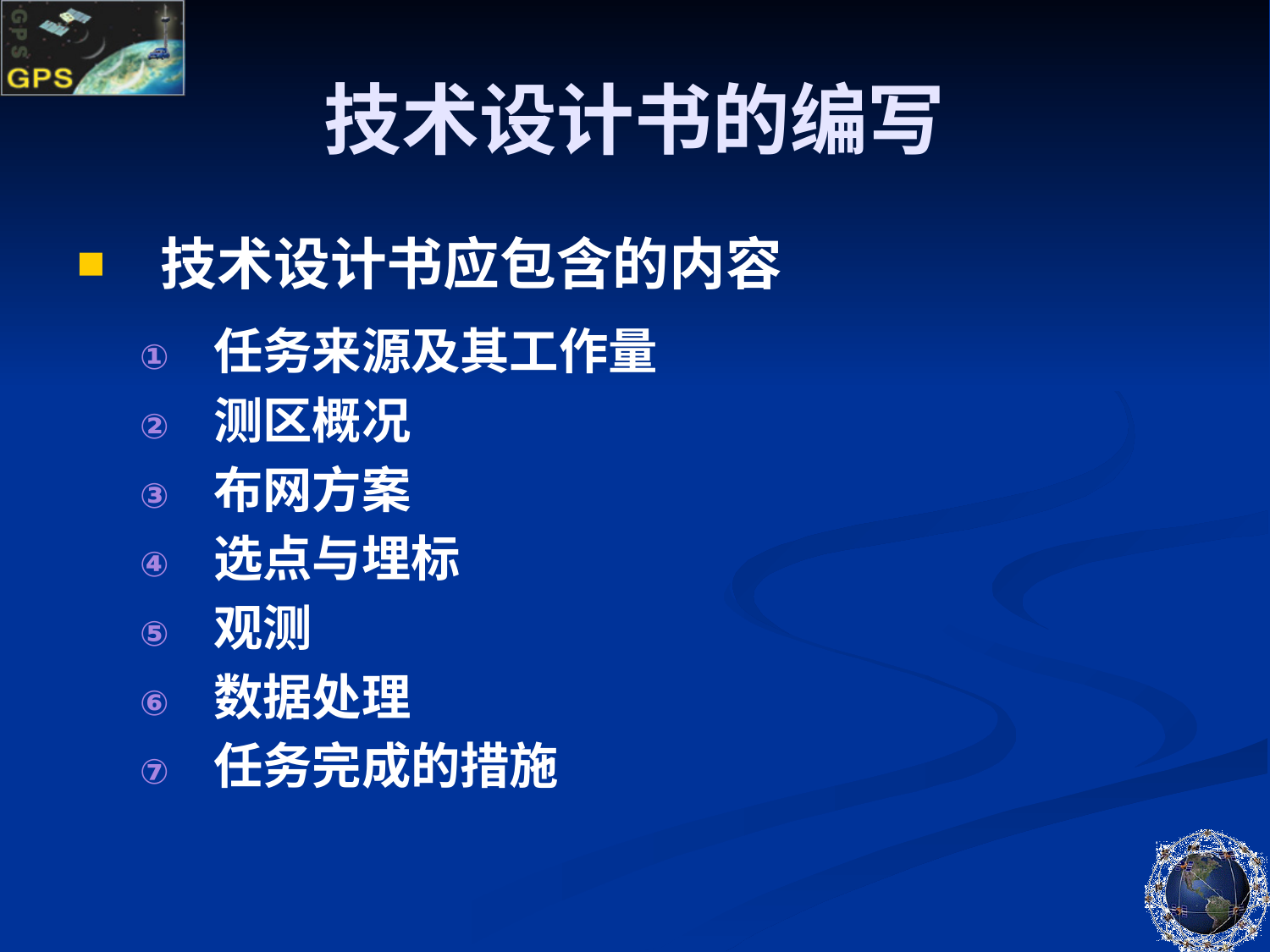

# 技术设计书的编写
技术设计书应包含的内容
任务来源及其工作量
测区概况
布网方案
选点与埋标
观测
数据处理
任务完成的措施